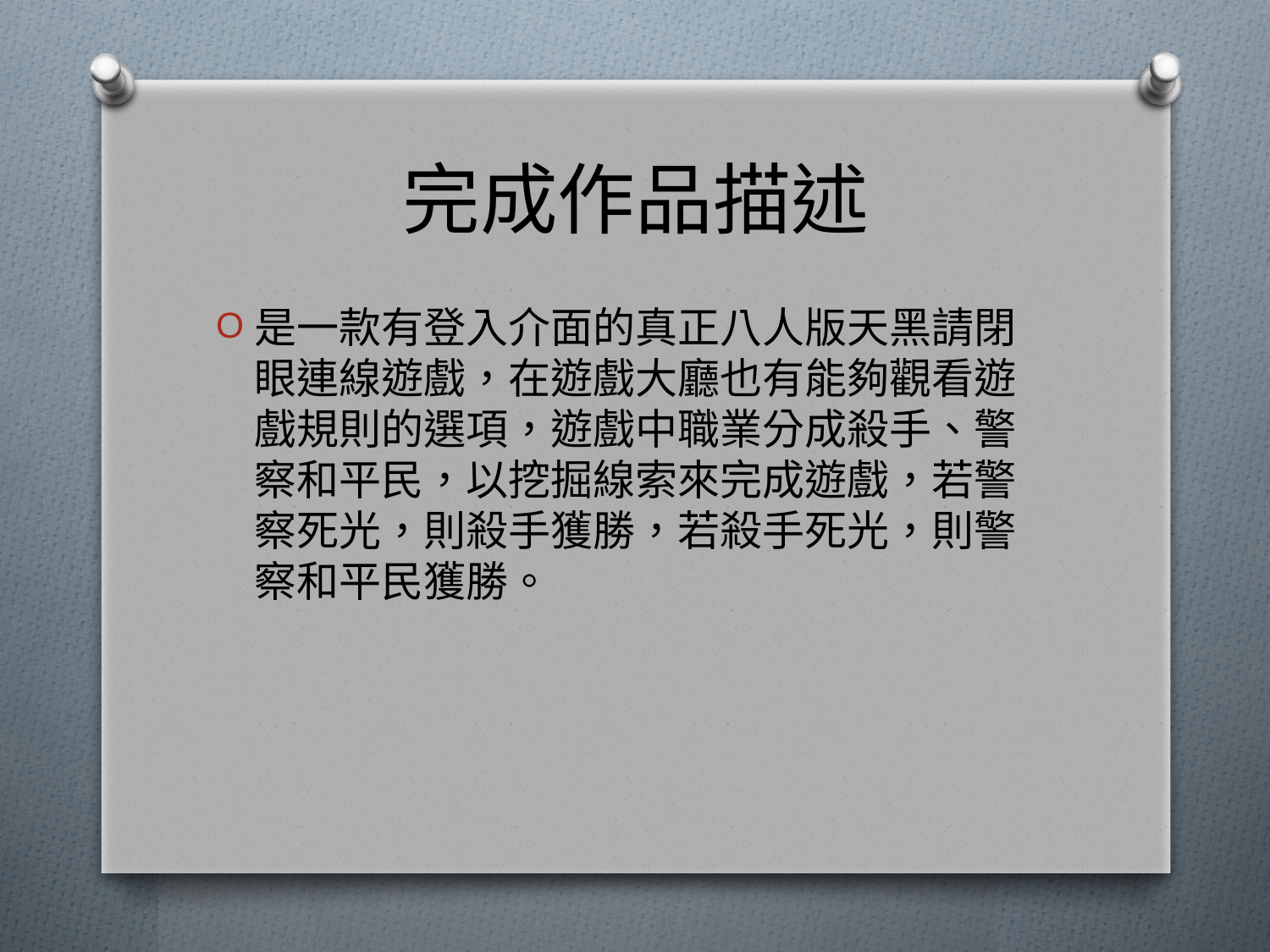

# 完成作品描述
是一款有登入介面的真正八人版天黑請閉眼連線遊戲，在遊戲大廳也有能夠觀看遊  戲規則的選項，遊戲中職業分成殺手、警察和平民，以挖掘線索來完成遊戲，若警察死光，則殺手獲勝，若殺手死光，則警察和平民獲勝。